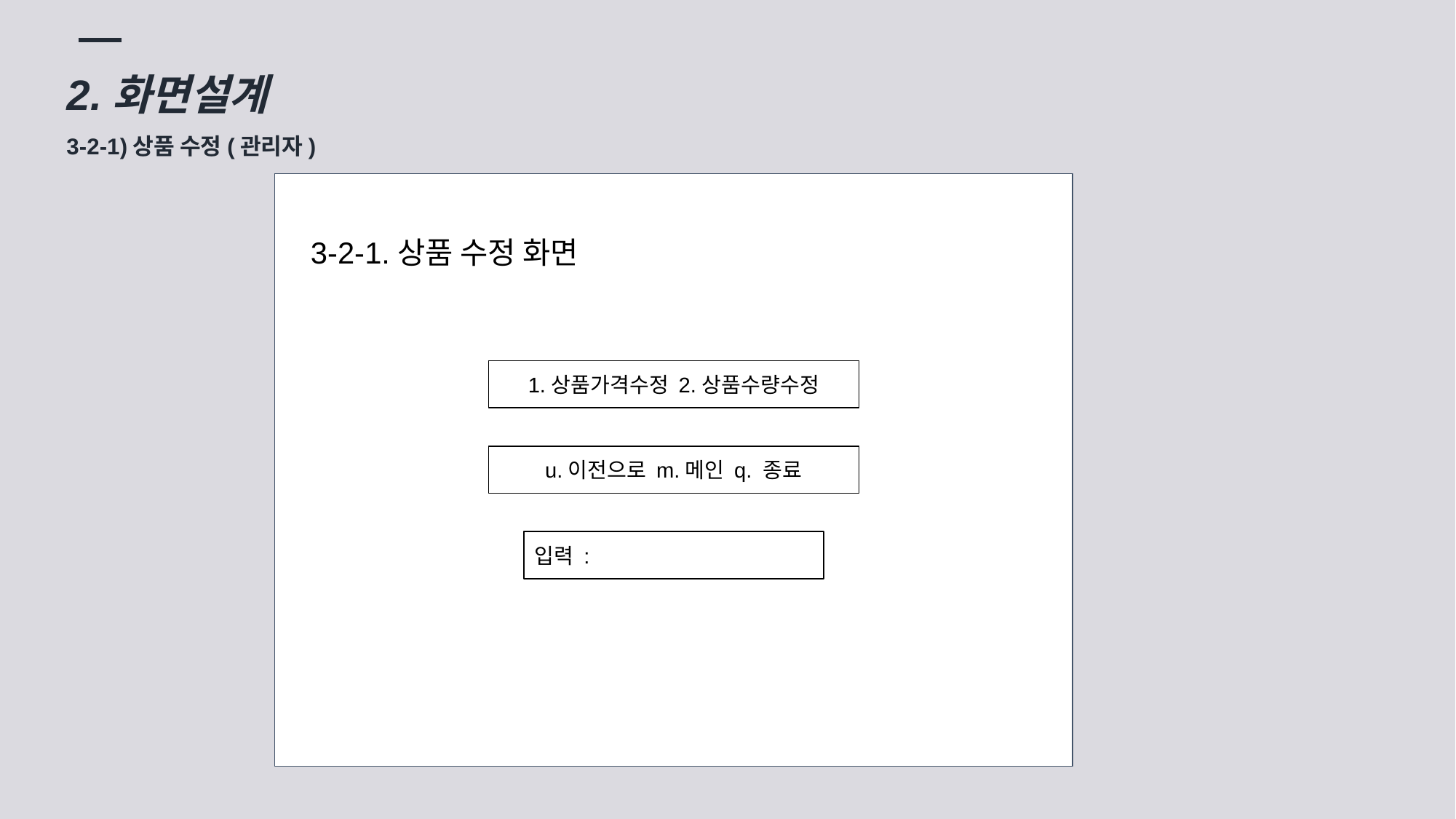

2.화면설계
3-2-1)상품 수정(관리자)

3-2-1.상품 수정 화면
1.상품가격수정 2.상품수량수정
u.이전으로 m.메인 q. 종료
입력 :